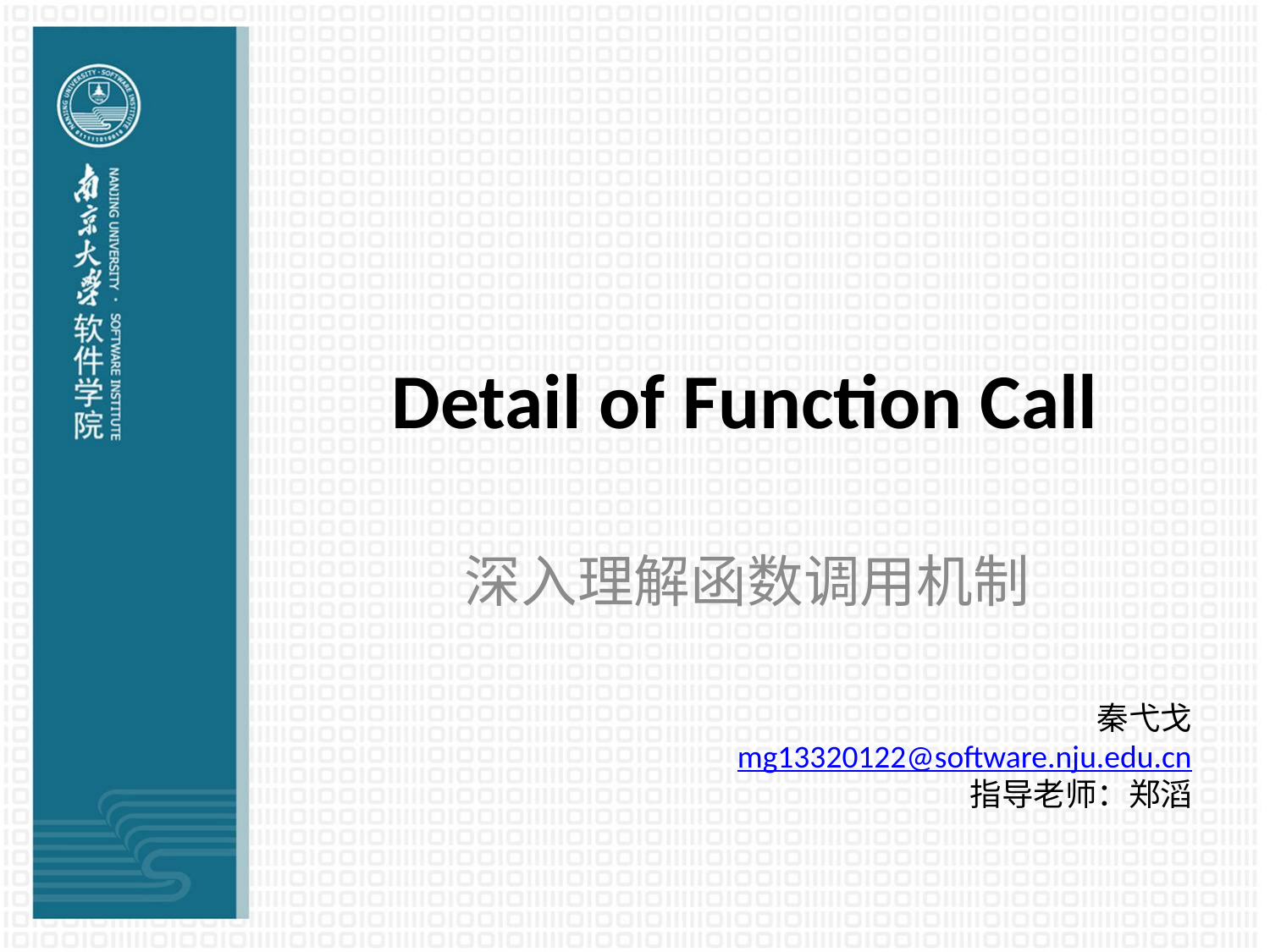

# Detail of Function Call
深入理解函数调用机制
秦弋戈
mg13320122@software.nju.edu.cn
指导老师：郑滔